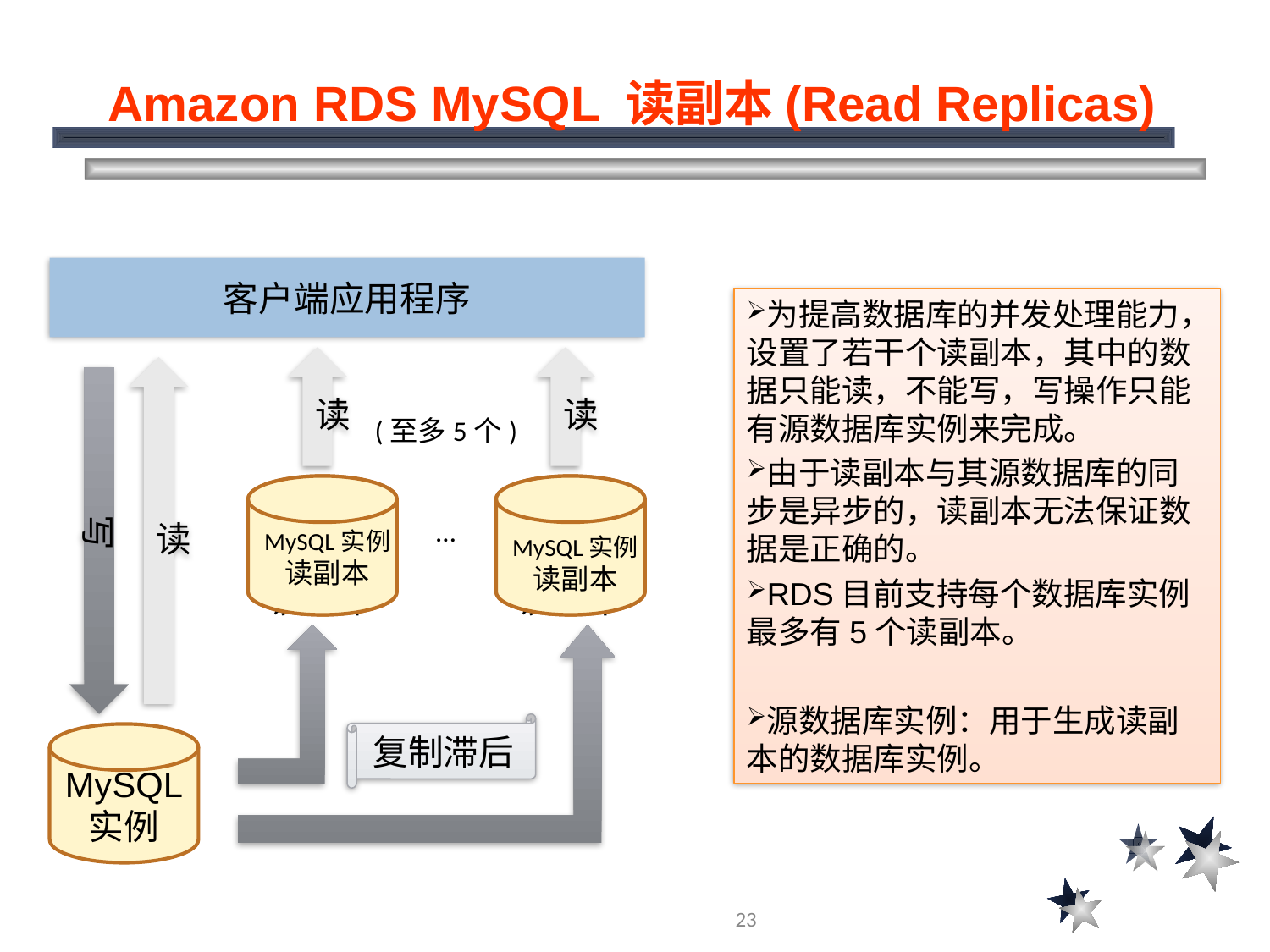

# Amazon RDS MySQL 读副本(Read Replicas)
客户端应用程序
为提高数据库的并发处理能力，设置了若干个读副本，其中的数据只能读，不能写，写操作只能有源数据库实例来完成。
由于读副本与其源数据库的同步是异步的，读副本无法保证数据是正确的。
RDS目前支持每个数据库实例最多有5个读副本。

源数据库实例：用于生成读副本的数据库实例。
读
读
读
写
(至多5个)

…

DB实例
读副本

DB实例
读副本

MySQL实例
读副本
MySQL实例
读副本

复制滞后
MySQL
实例
23